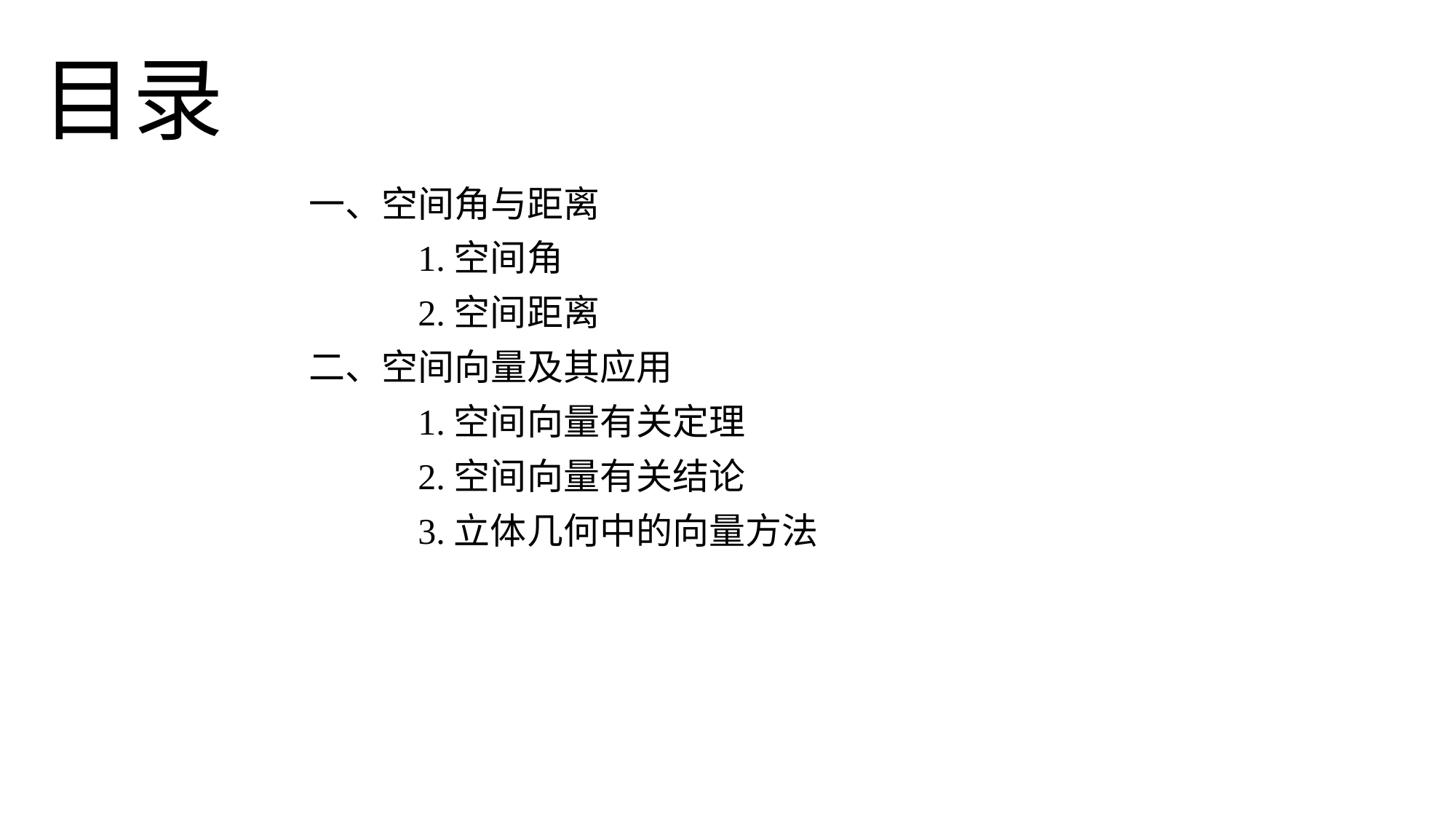

目录
一、空间角与距离
	1.空间角
 	2.空间距离
二、空间向量及其应用
	1.空间向量有关定理
	2.空间向量有关结论
	3.立体几何中的向量方法